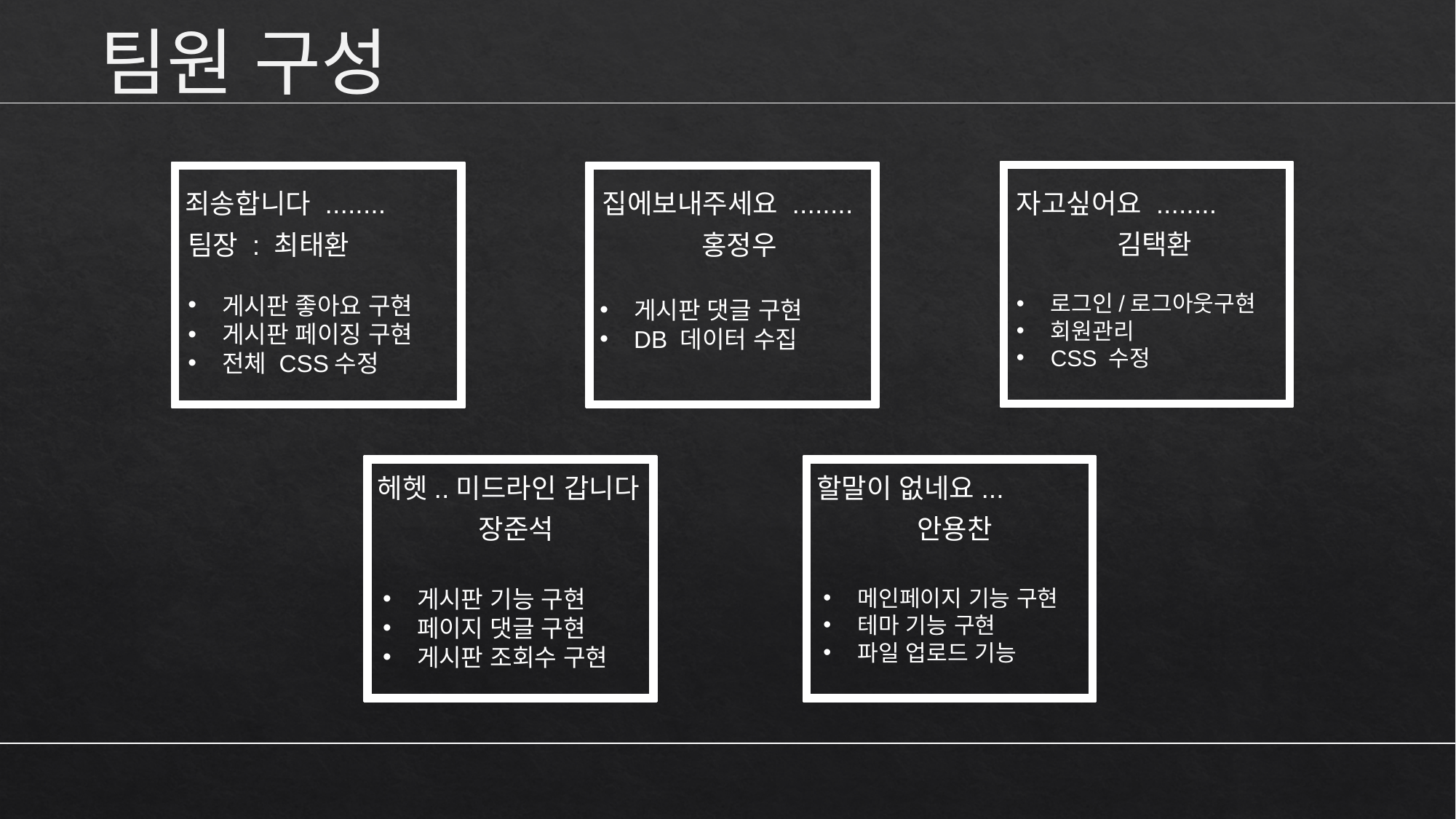

팀원 구성

자고싶어요 ........
집에보내주세요 ........
죄송합니다 ........
김택환
홍정우
팀장 : 최태환
로그인/로그아웃구현
회원관리
CSS 수정
게시판 좋아요 구현
게시판 페이징 구현
전체 CSS수정
게시판 댓글 구현
DB 데이터 수집

헤헷..미드라인 갑니다
할말이 없네요...
장준석
안용찬
게시판 기능 구현
페이지 댓글 구현
게시판 조회수 구현

메인페이지 기능 구현
테마 기능 구현
파일 업로드 기능